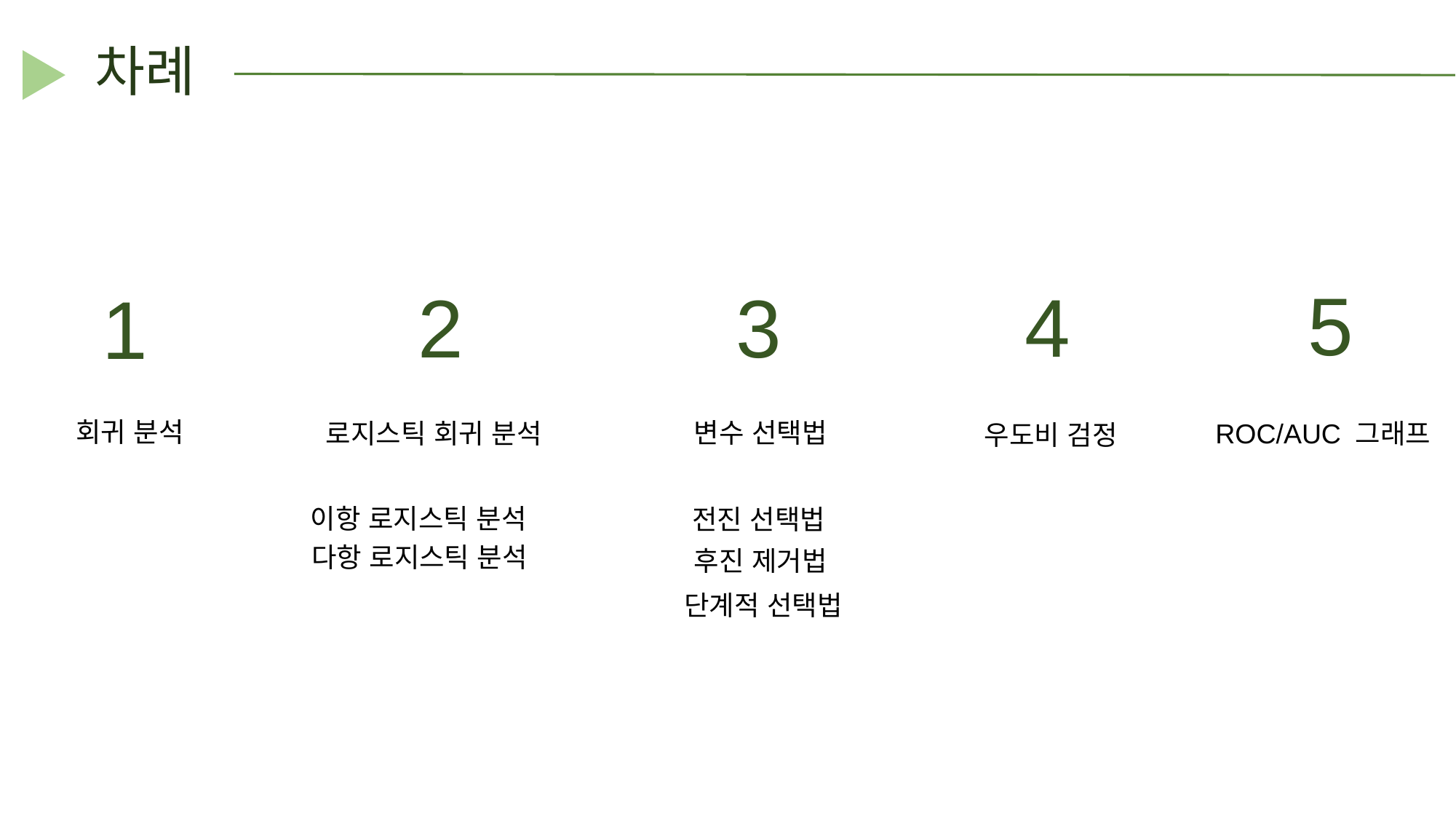

# 차례

5
4
2
3
1
회귀 분석
변수 선택법
로지스틱 회귀 분석
ROC/AUC 그래프
우도비 검정
이항 로지스틱 분석
전진 선택법
다항 로지스틱 분석
후진 제거법
단계적 선택법